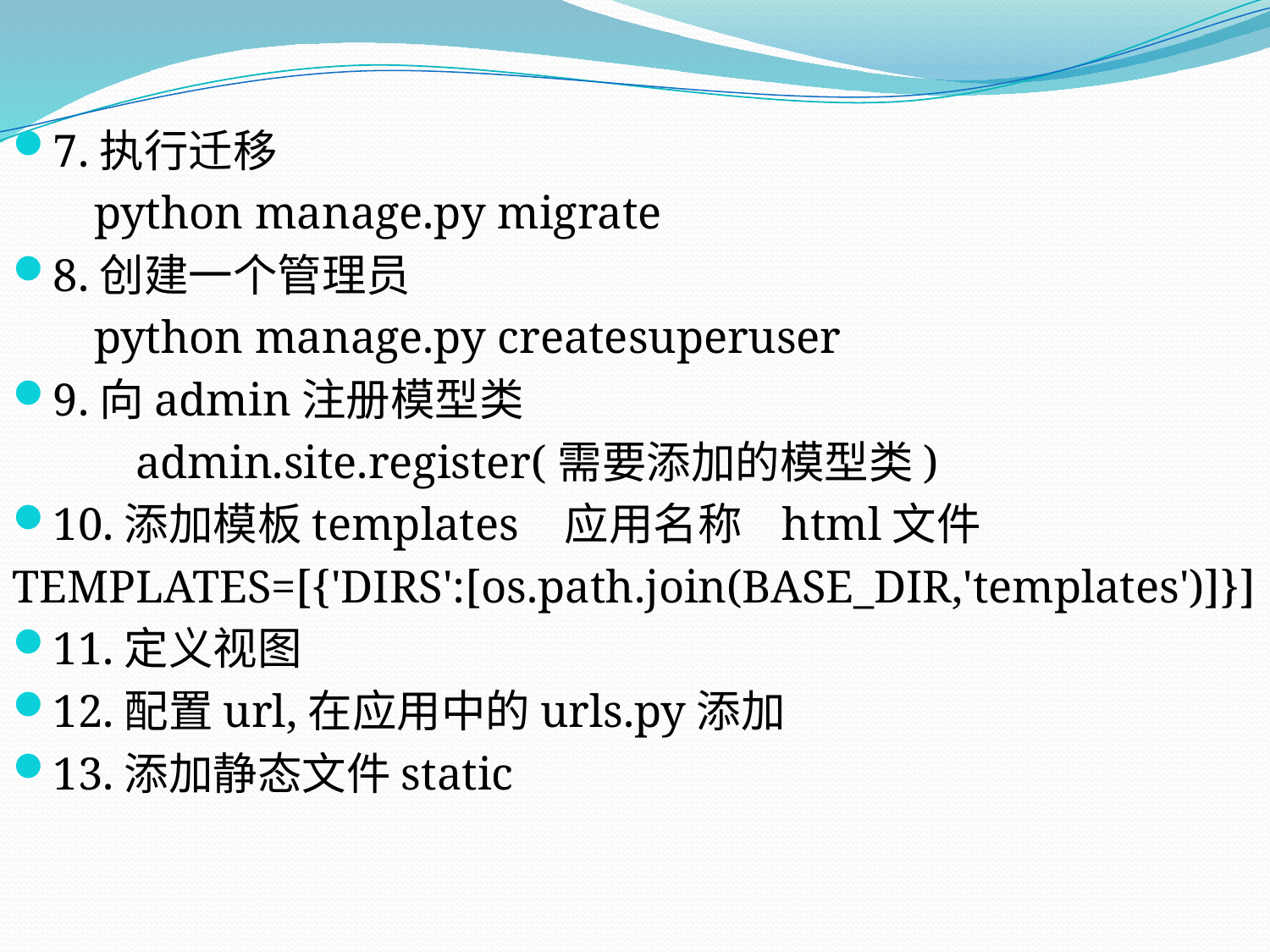

7.执行迁移
       python manage.py migrate
8.创建一个管理员
       python manage.py createsuperuser
9.向admin注册模型类
  	admin.site.register(需要添加的模型类)
10.添加模板templates   应用名称   html文件
TEMPLATES=[{'DIRS':[os.path.join(BASE_DIR,'templates')]}]
11.定义视图
12.配置url,在应用中的urls.py添加
13.添加静态文件static